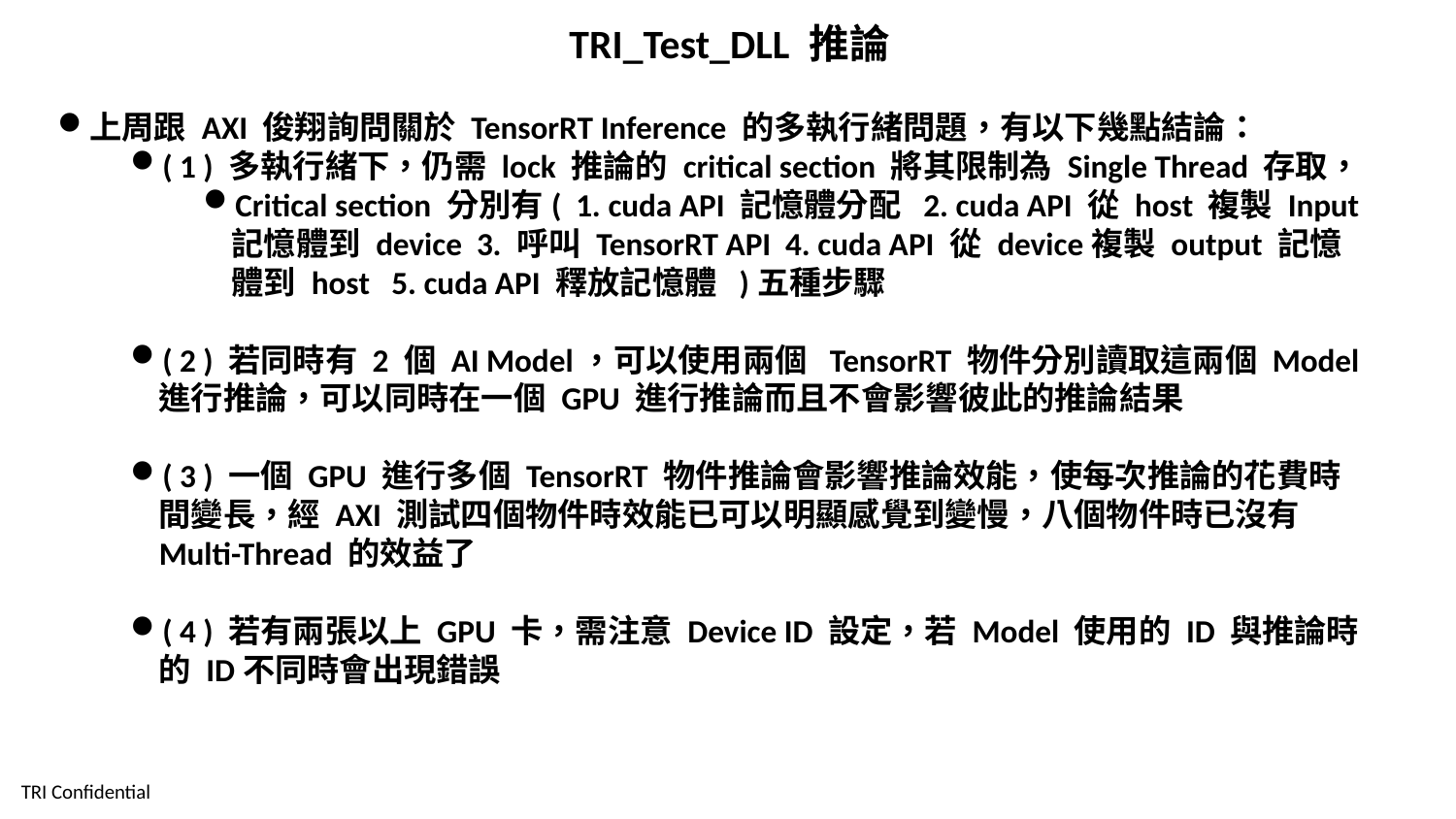

TRI_Test_DLL 推論
上周跟 AXI 俊翔詢問關於 TensorRT Inference 的多執行緒問題，有以下幾點結論：
( 1 ) 多執行緒下，仍需 lock 推論的 critical section 將其限制為 Single Thread 存取，
Critical section 分別有(  1. cuda API 記憶體分配  2. cuda API 從 host 複製 Input 記憶體到 device  3. 呼叫 TensorRT API  4. cuda API 從 device複製 output 記憶體到 host   5. cuda API 釋放記憶體  )五種步驟

( 2 ) 若同時有 2 個 AI Model，可以使用兩個  TensorRT 物件分別讀取這兩個 Model 進行推論，可以同時在一個 GPU 進行推論而且不會影響彼此的推論結果

( 3 ) 一個 GPU 進行多個 TensorRT 物件推論會影響推論效能，使每次推論的花費時間變長，經 AXI 測試四個物件時效能已可以明顯感覺到變慢，八個物件時已沒有 Multi-Thread 的效益了

( 4 ) 若有兩張以上 GPU 卡，需注意 Device ID 設定，若 Model 使用的 ID 與推論時的 ID不同時會出現錯誤

24
TRI Confidential